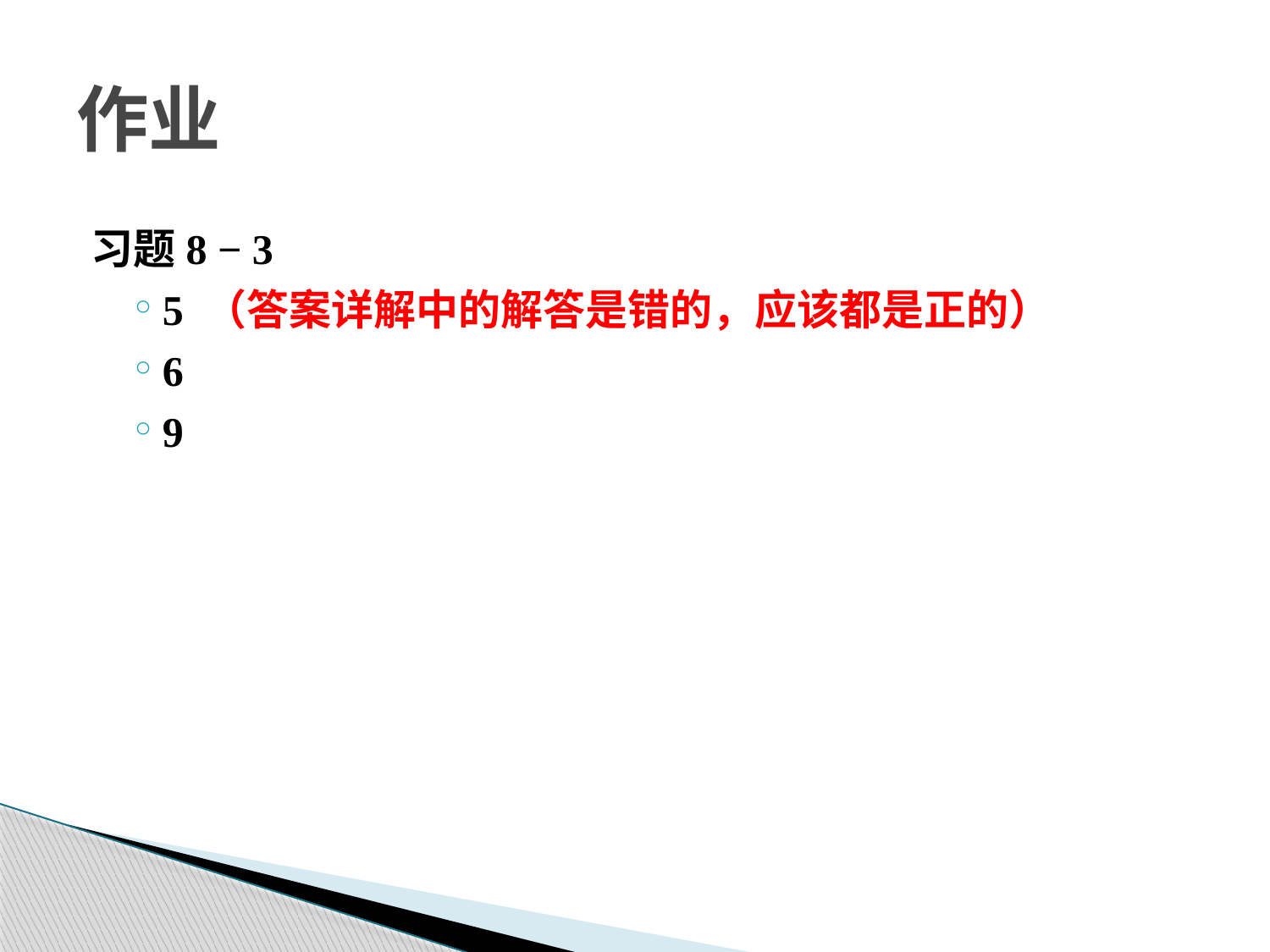

# 作业
习题8 − 3
5 （答案详解中的解答是错的，应该都是正的）
6
9